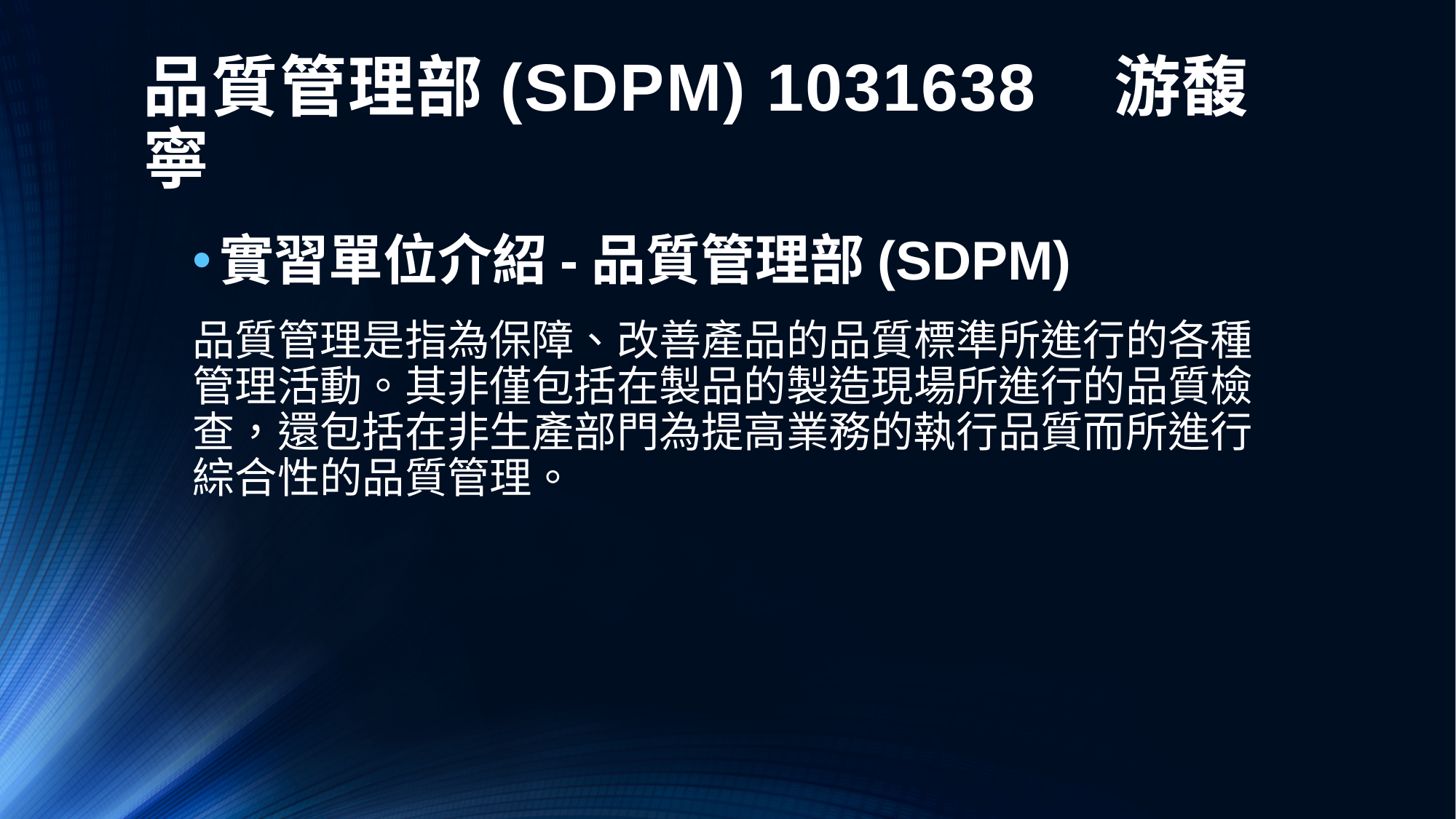

# 品質管理部(SDPM) 1031638   游馥寧
實習單位介紹-品質管理部(SDPM)
品質管理是指為保障、改善產品的品質標準所進行的各種管理活動。其非僅包括在製品的製造現場所進行的品質檢查，還包括在非生產部門為提高業務的執行品質而所進行綜合性的品質管理。